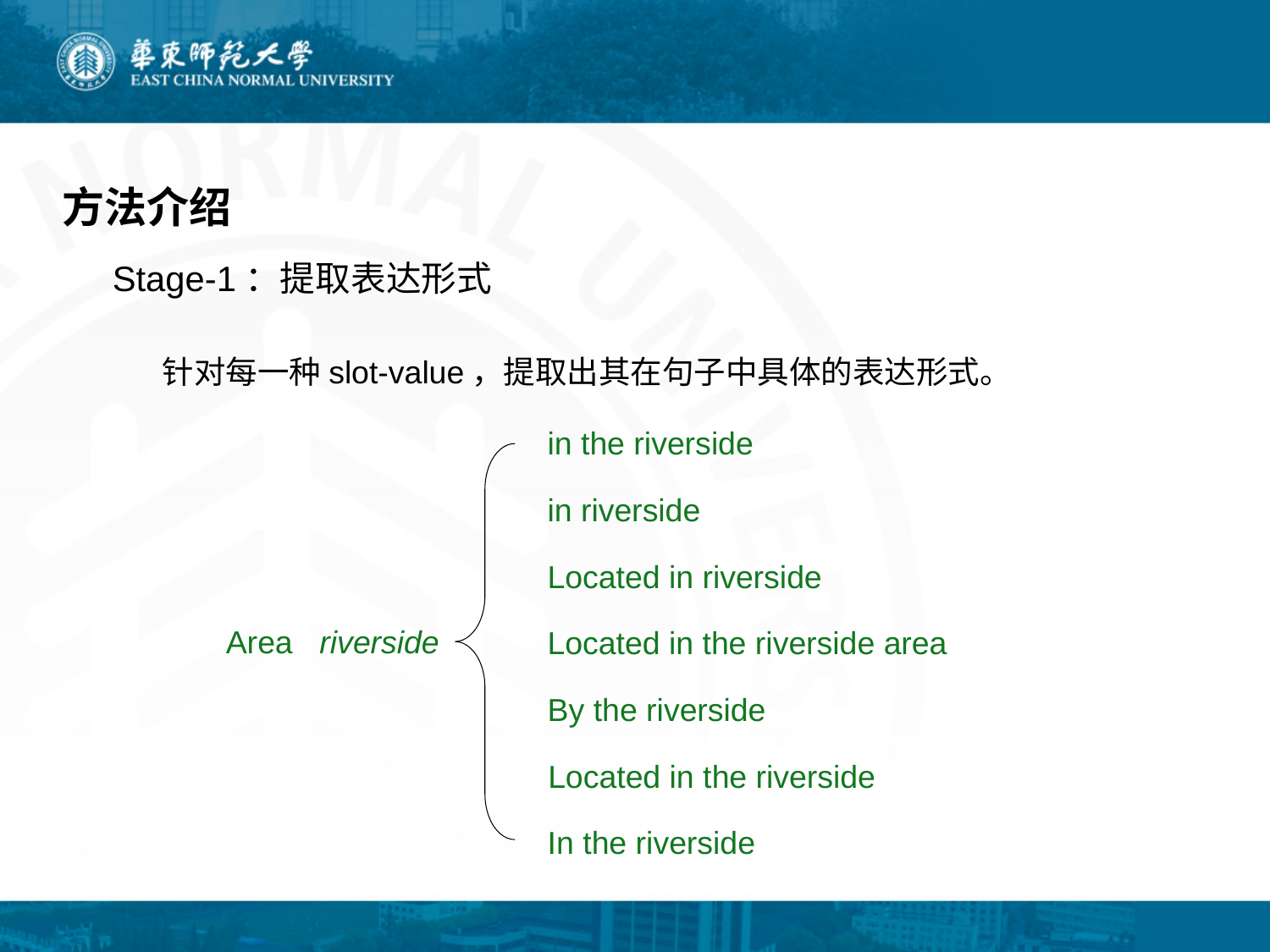

方法介绍
Stage-1：提取表达形式
针对每一种slot-value，提取出其在句子中具体的表达形式。
in the riverside

in riverside
Located in riverside
Area   riverside
Located in the riverside area
By the riverside
Located in the riverside
In the riverside